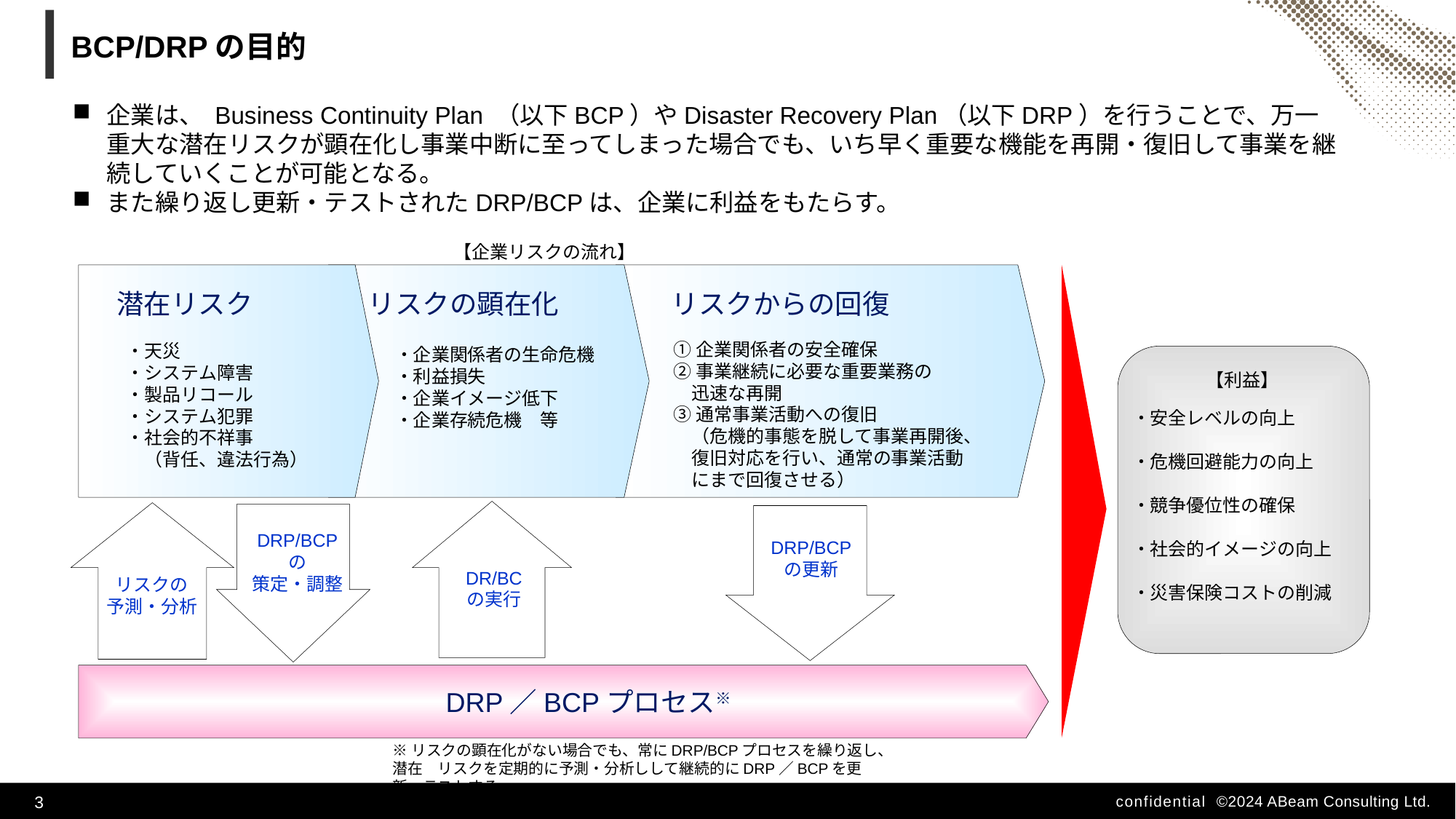

# BCP/DRPの目的
企業は、 Business Continuity Plan （以下BCP）やDisaster Recovery Plan（以下DRP）を行うことで、万一重大な潜在リスクが顕在化し事業中断に至ってしまった場合でも、いち早く重要な機能を再開・復旧して事業を継続していくことが可能となる。
また繰り返し更新・テストされたDRP/BCPは、企業に利益をもたらす。
【企業リスクの流れ】

潜在リスク
リスクの顕在化
リスクからの回復
・天災
・システム障害
・製品リコール
・システム犯罪
・社会的不祥事
　（背任、違法行為）
・企業関係者の生命危機
・利益損失
・企業イメージ低下
・企業存続危機　等
①企業関係者の安全確保
②事業継続に必要な重要業務の
　迅速な再開
③通常事業活動への復旧
　（危機的事態を脱して事業再開後、
　復旧対応を行い、通常の事業活動
　にまで回復させる）

【利益】

・安全レベルの向上

・危機回避能力の向上

・競争優位性の確保

・社会的イメージの向上

・災害保険コストの削減

DRP/BCP
の
策定・調整
DRP/BCP
の更新
DR/BC
の実行
リスクの
予測・分析
　　DRP／BCPプロセス※
※リスクの顕在化がない場合でも、常にDRP/BCPプロセスを繰り返し、潜在　リスクを定期的に予測・分析しして継続的にDRP／BCPを更新・テストする